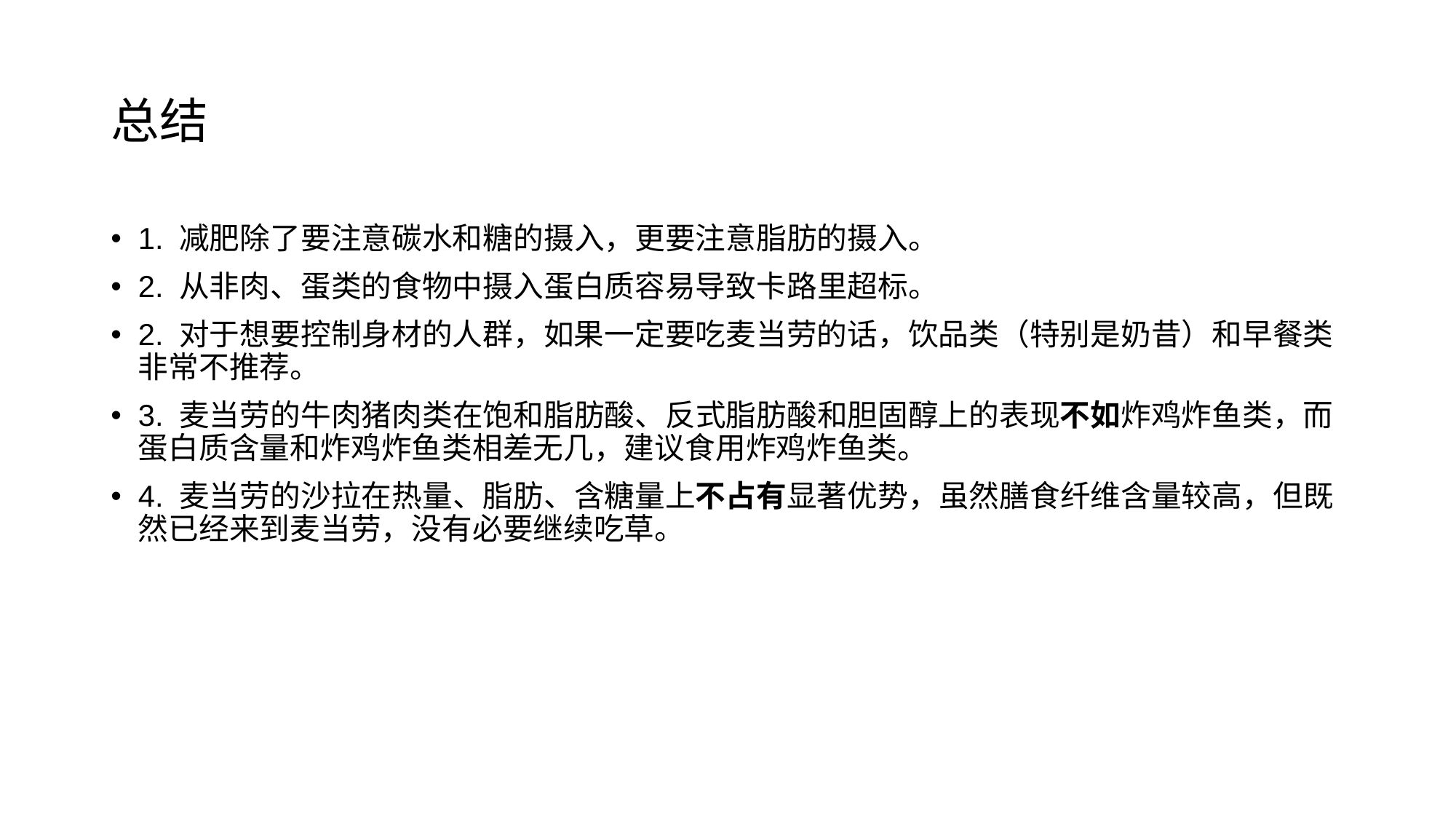

# 总结
1. 减肥除了要注意碳水和糖的摄入，更要注意脂肪的摄入。
2. 从非肉、蛋类的食物中摄入蛋白质容易导致卡路里超标。
2. 对于想要控制身材的人群，如果一定要吃麦当劳的话，饮品类（特别是奶昔）和早餐类非常不推荐。
3. 麦当劳的牛肉猪肉类在饱和脂肪酸、反式脂肪酸和胆固醇上的表现不如炸鸡炸鱼类，而蛋白质含量和炸鸡炸鱼类相差无几，建议食用炸鸡炸鱼类。
4. 麦当劳的沙拉在热量、脂肪、含糖量上不占有显著优势，虽然膳食纤维含量较高，但既然已经来到麦当劳，没有必要继续吃草。